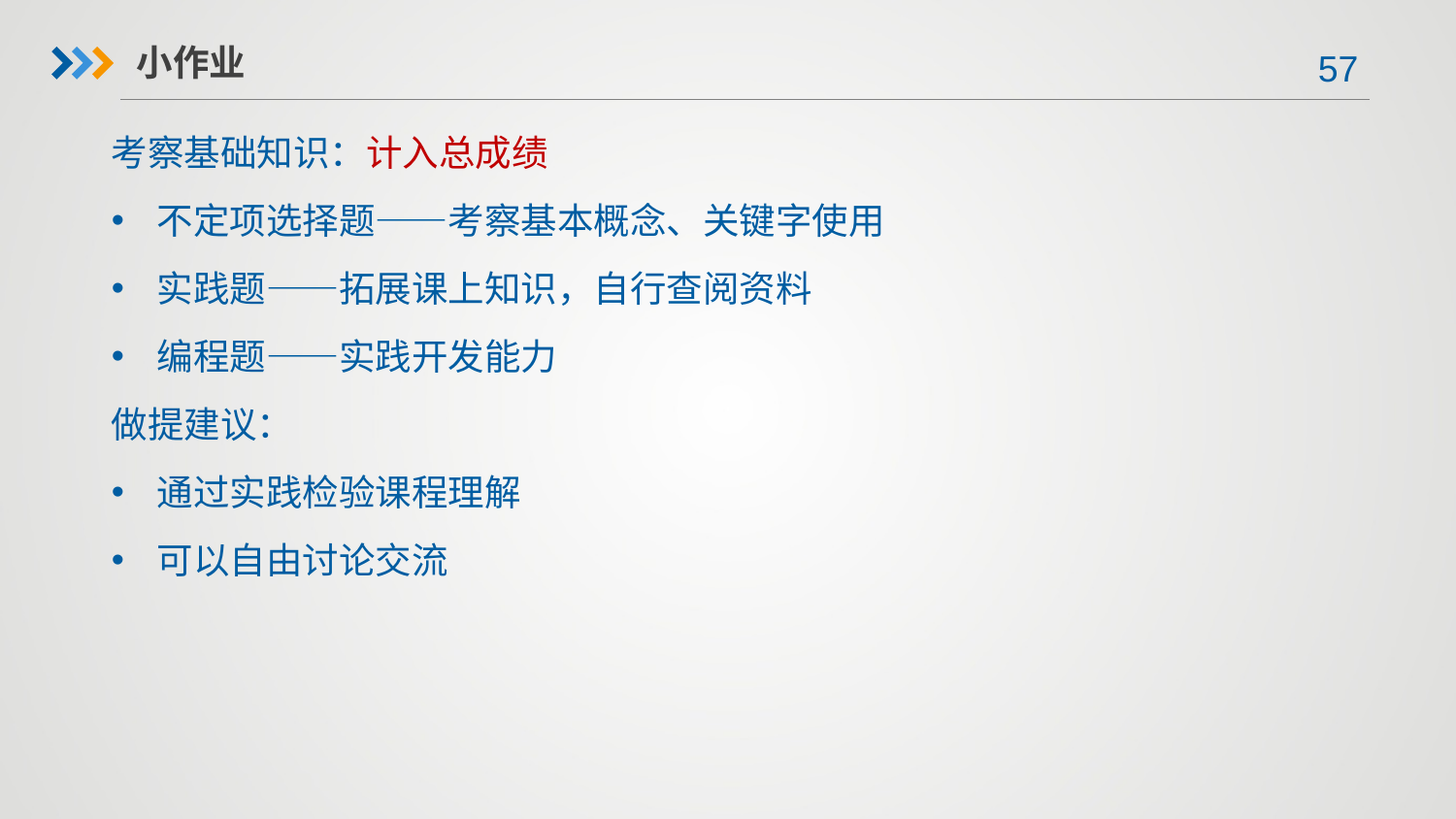

小作业
考察基础知识：计入总成绩
不定项选择题——考察基本概念、关键字使用
实践题——拓展课上知识，自行查阅资料
编程题——实践开发能力
做提建议：
通过实践检验课程理解
可以自由讨论交流